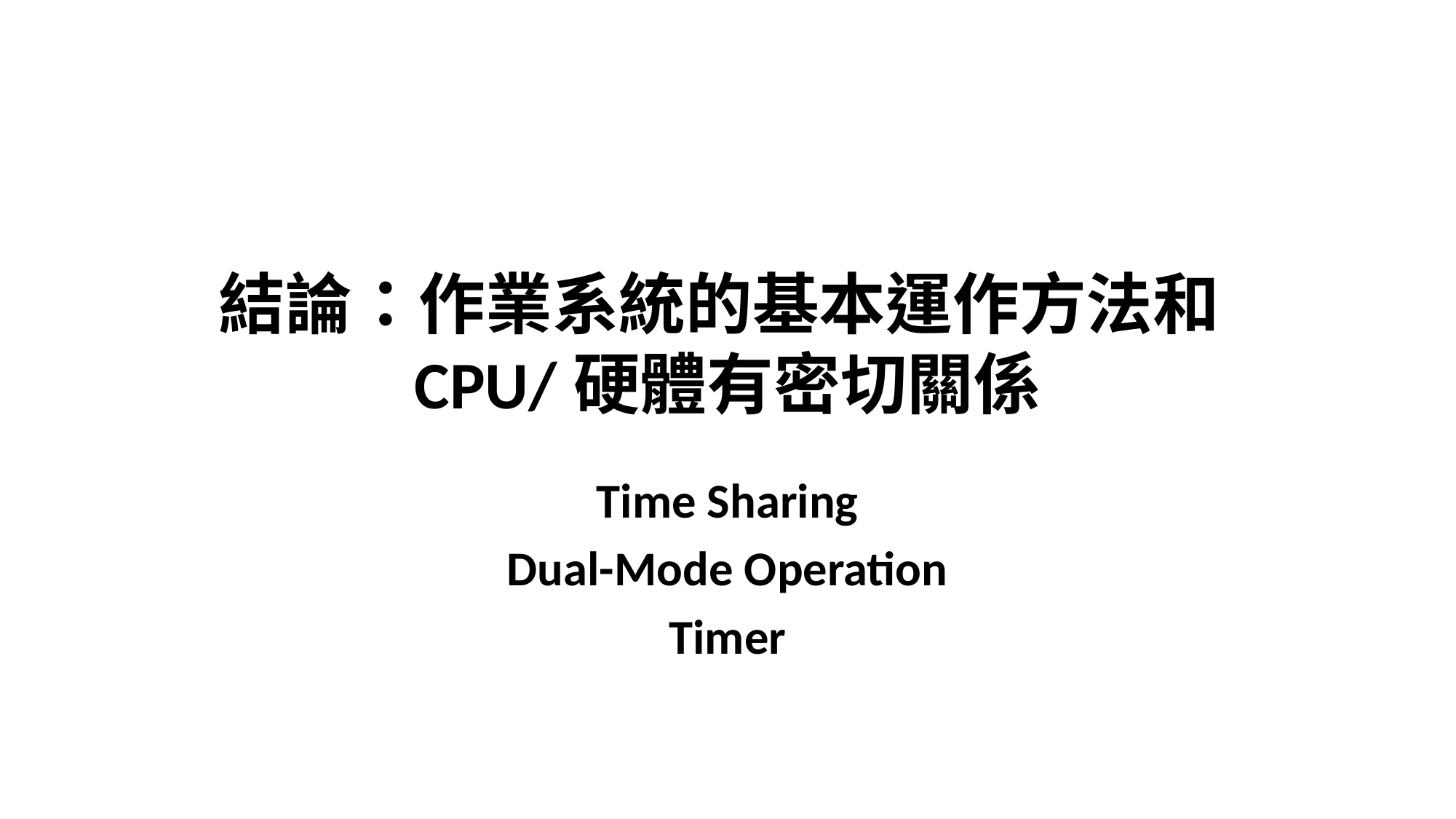

# 結論：作業系統的基本運作方法和CPU/硬體有密切關係
Time Sharing
Dual-Mode Operation
Timer